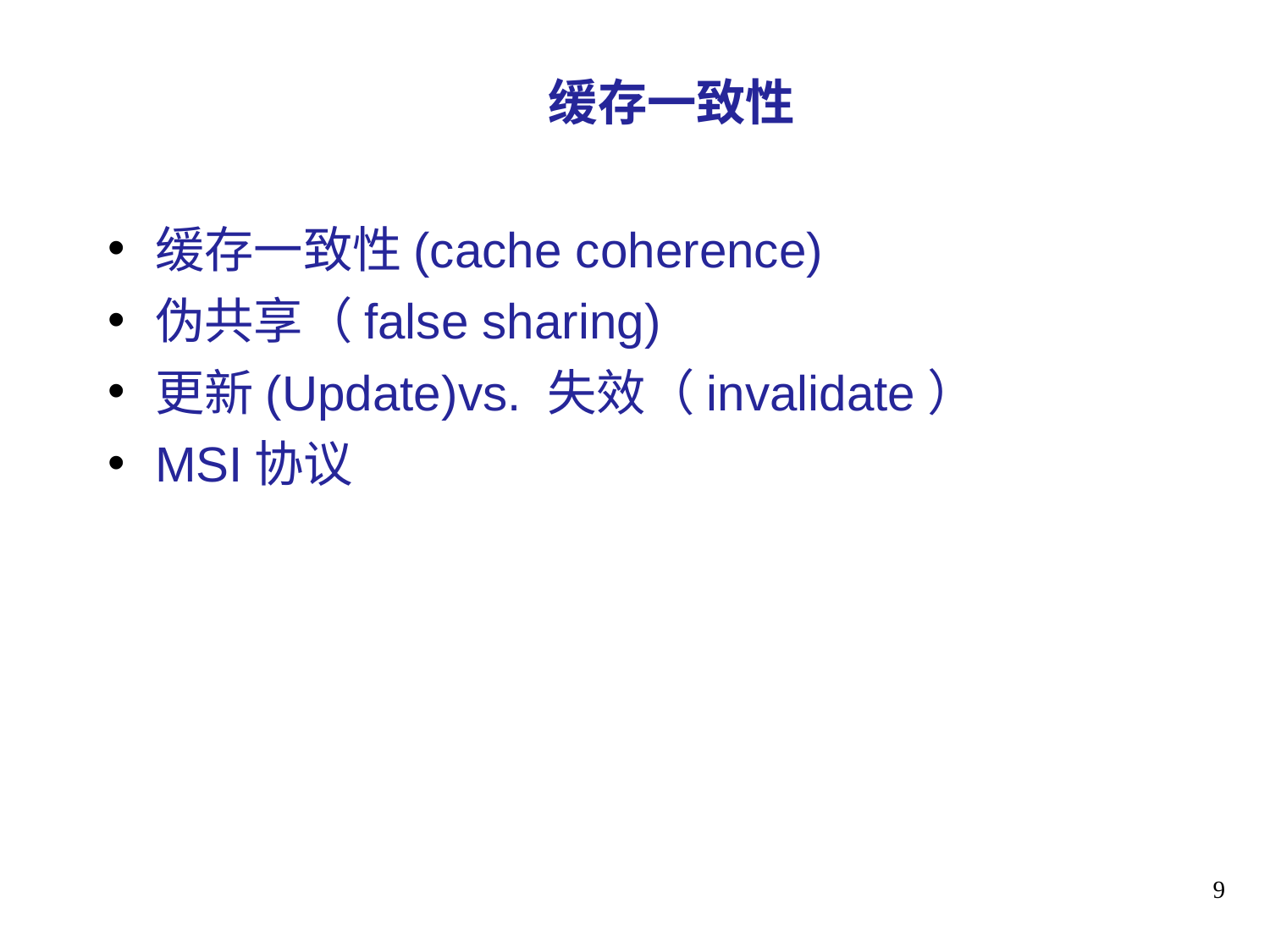

# 缓存一致性
缓存一致性(cache coherence)
伪共享（false sharing)
更新(Update)vs. 失效（invalidate）
MSI协议

9